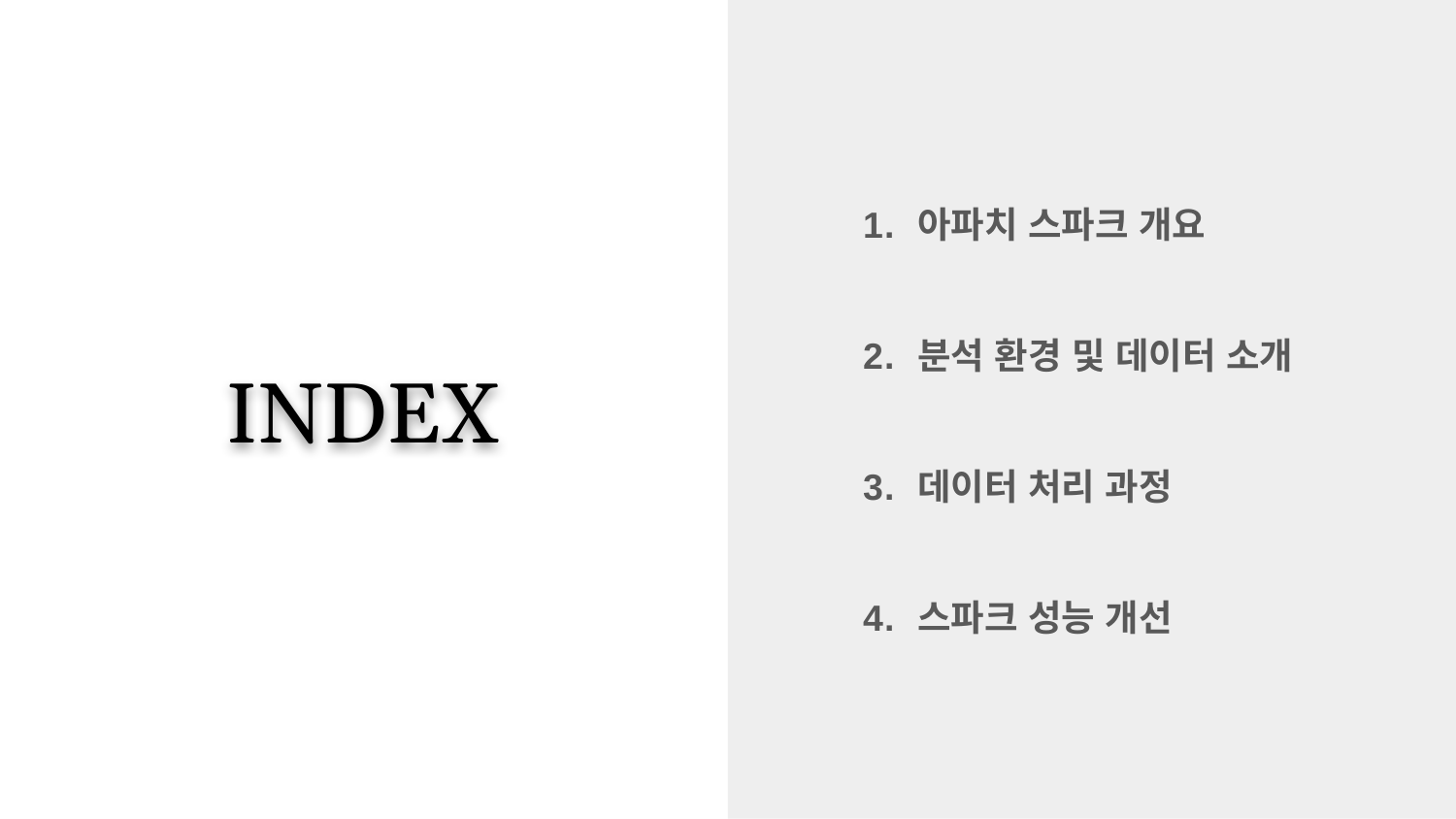

아파치 스파크 개요

분석 환경 및 데이터 소개

데이터 처리 과정

스파크 성능 개선
# INDEX